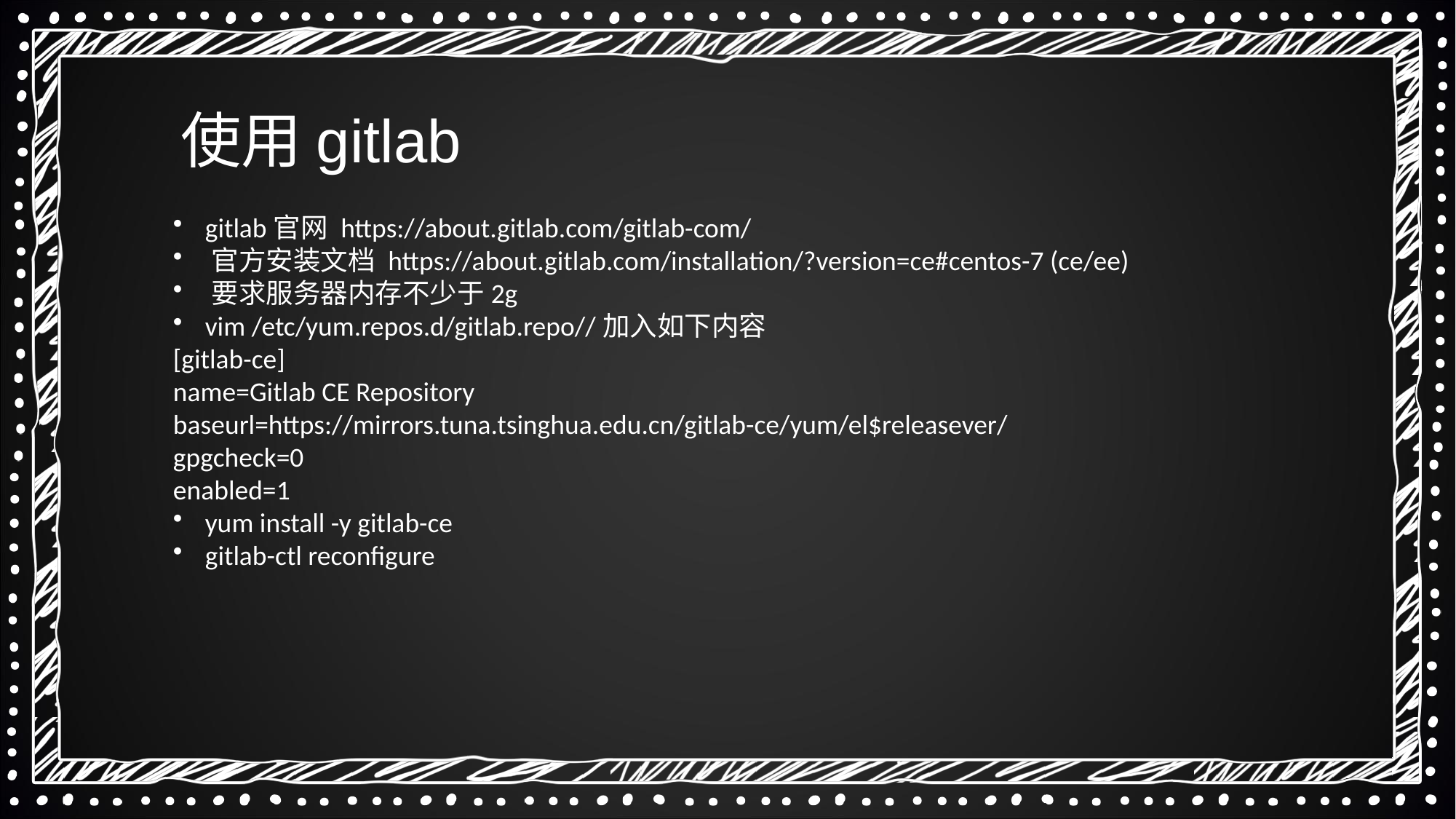

使用gitlab
 gitlab官网 https://about.gitlab.com/gitlab-com/
 官方安装文档 https://about.gitlab.com/installation/?version=ce#centos-7 (ce/ee)
 要求服务器内存不少于2g
 vim /etc/yum.repos.d/gitlab.repo//加入如下内容
[gitlab-ce]
name=Gitlab CE Repository
baseurl=https://mirrors.tuna.tsinghua.edu.cn/gitlab-ce/yum/el$releasever/
gpgcheck=0
enabled=1
 yum install -y gitlab-ce
 gitlab-ctl reconfigure